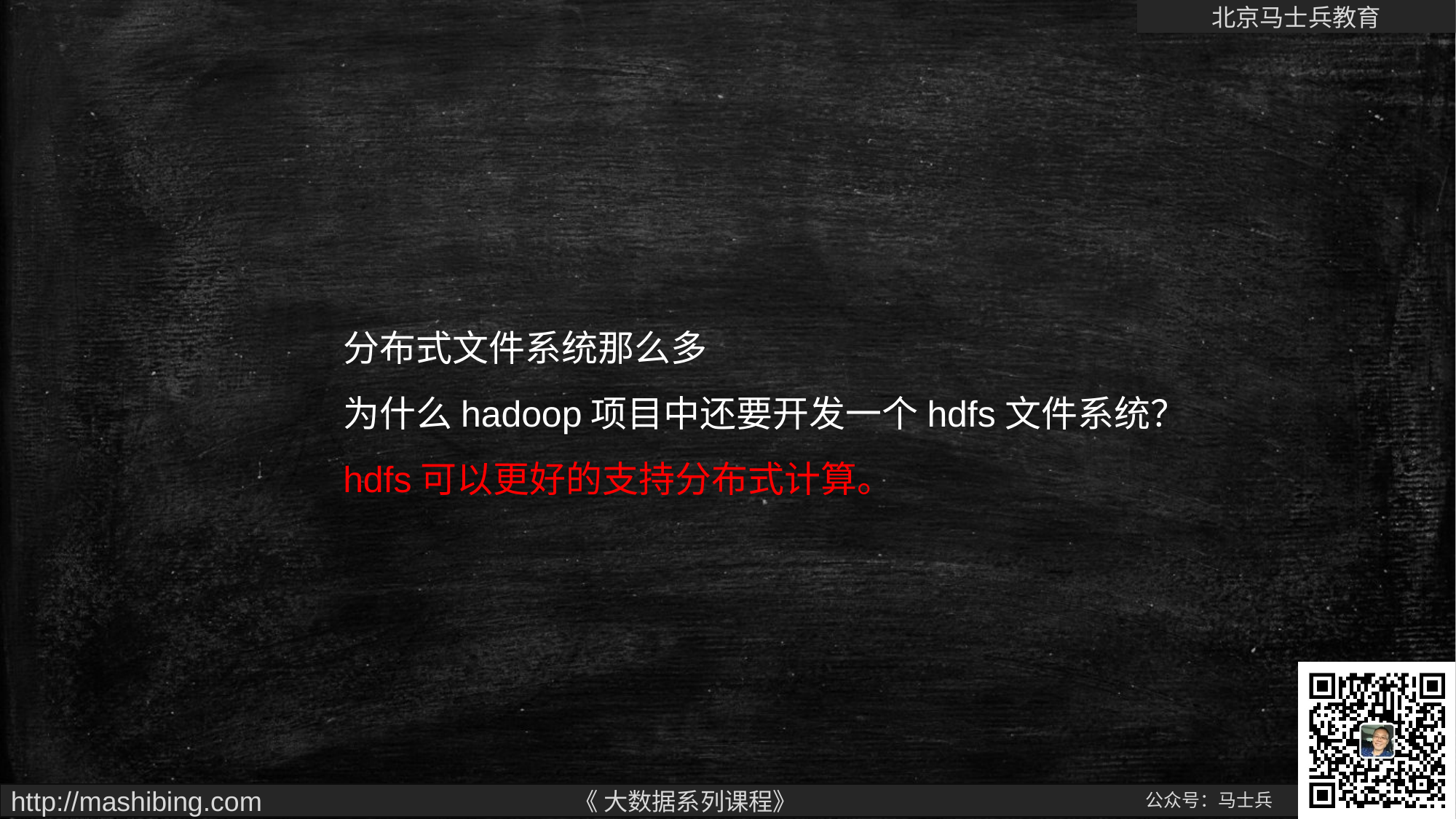

分布式文件系统那么多
为什么hadoop项目中还要开发一个hdfs文件系统？
hdfs可以更好的支持分布式计算。